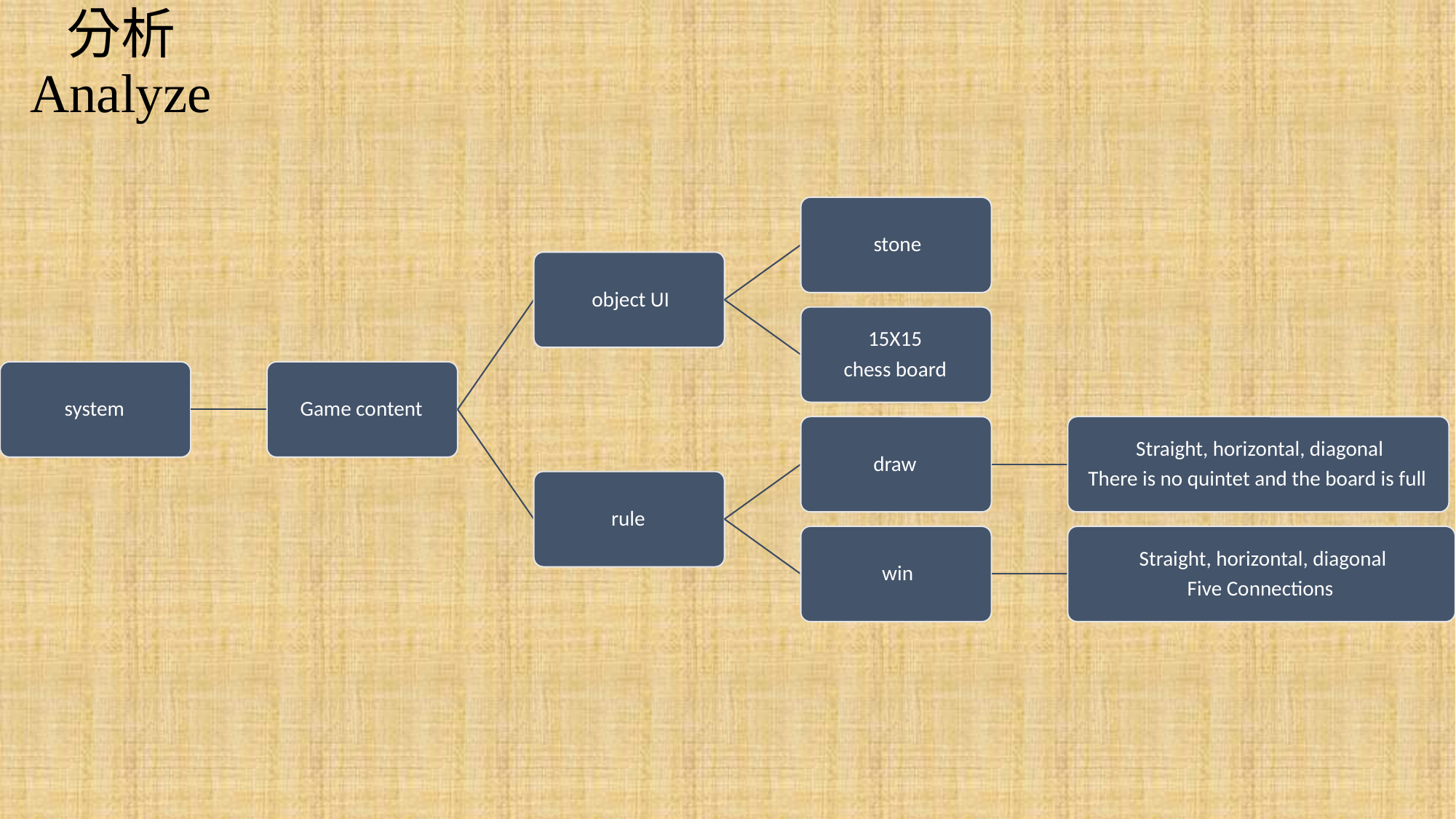

system

Game content

object UI

stone

15X15
chess board

rule

draw

Straight, horizontal, diagonal
There is no quintet and the board is full

win

Straight, horizontal, diagonal
Five Connections
# 分析 Analyze